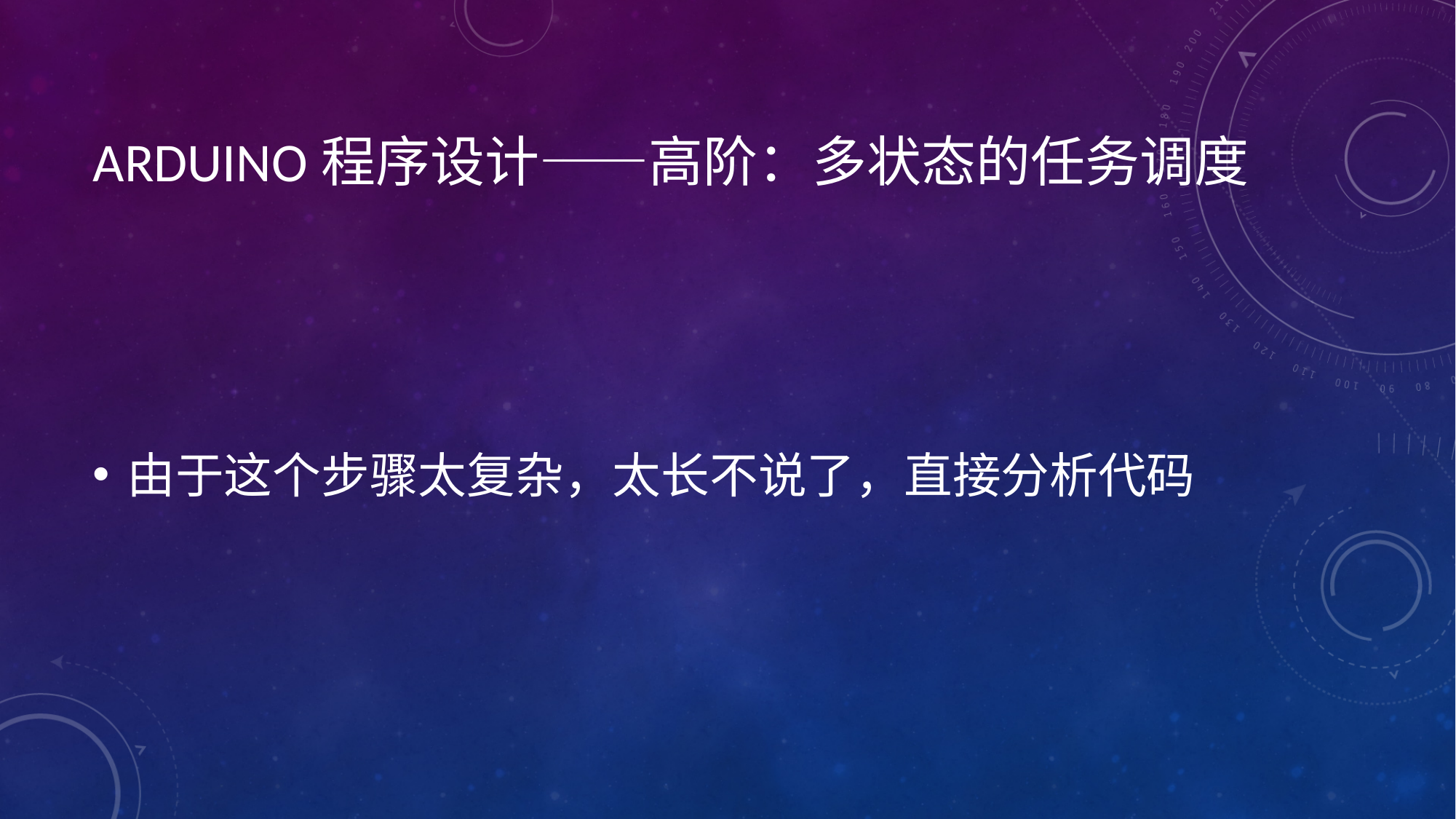

# Arduino程序设计——高阶：多状态的任务调度
由于这个步骤太复杂，太长不说了，直接分析代码